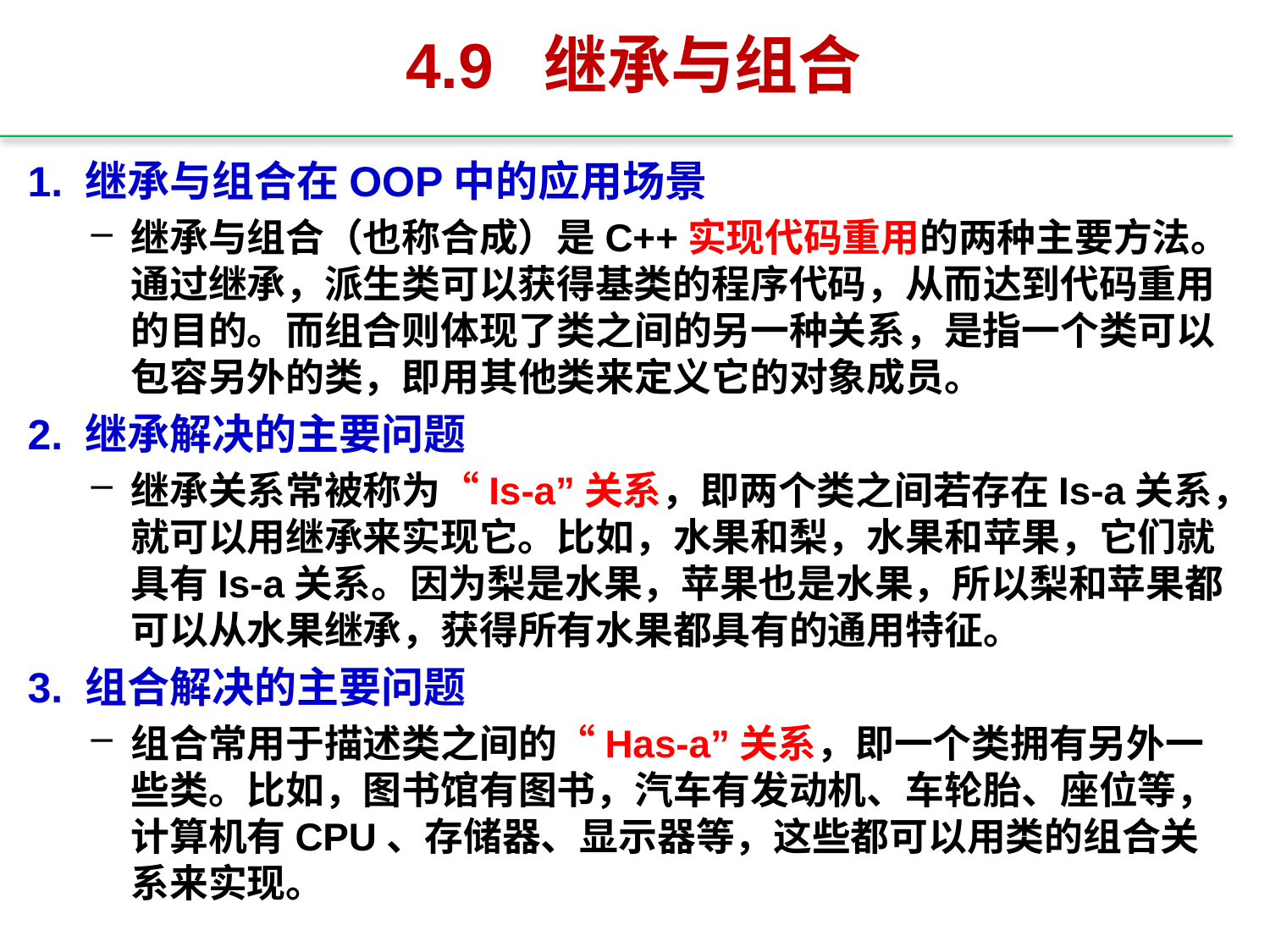

# 4.9  继承与组合
1. 继承与组合在OOP中的应用场景
继承与组合（也称合成）是C++实现代码重用的两种主要方法。通过继承，派生类可以获得基类的程序代码，从而达到代码重用的目的。而组合则体现了类之间的另一种关系，是指一个类可以包容另外的类，即用其他类来定义它的对象成员。
2. 继承解决的主要问题
继承关系常被称为“Is-a”关系，即两个类之间若存在Is-a关系，就可以用继承来实现它。比如，水果和梨，水果和苹果，它们就具有Is-a关系。因为梨是水果，苹果也是水果，所以梨和苹果都可以从水果继承，获得所有水果都具有的通用特征。
3. 组合解决的主要问题
组合常用于描述类之间的“Has-a”关系，即一个类拥有另外一些类。比如，图书馆有图书，汽车有发动机、车轮胎、座位等，计算机有CPU、存储器、显示器等，这些都可以用类的组合关系来实现。